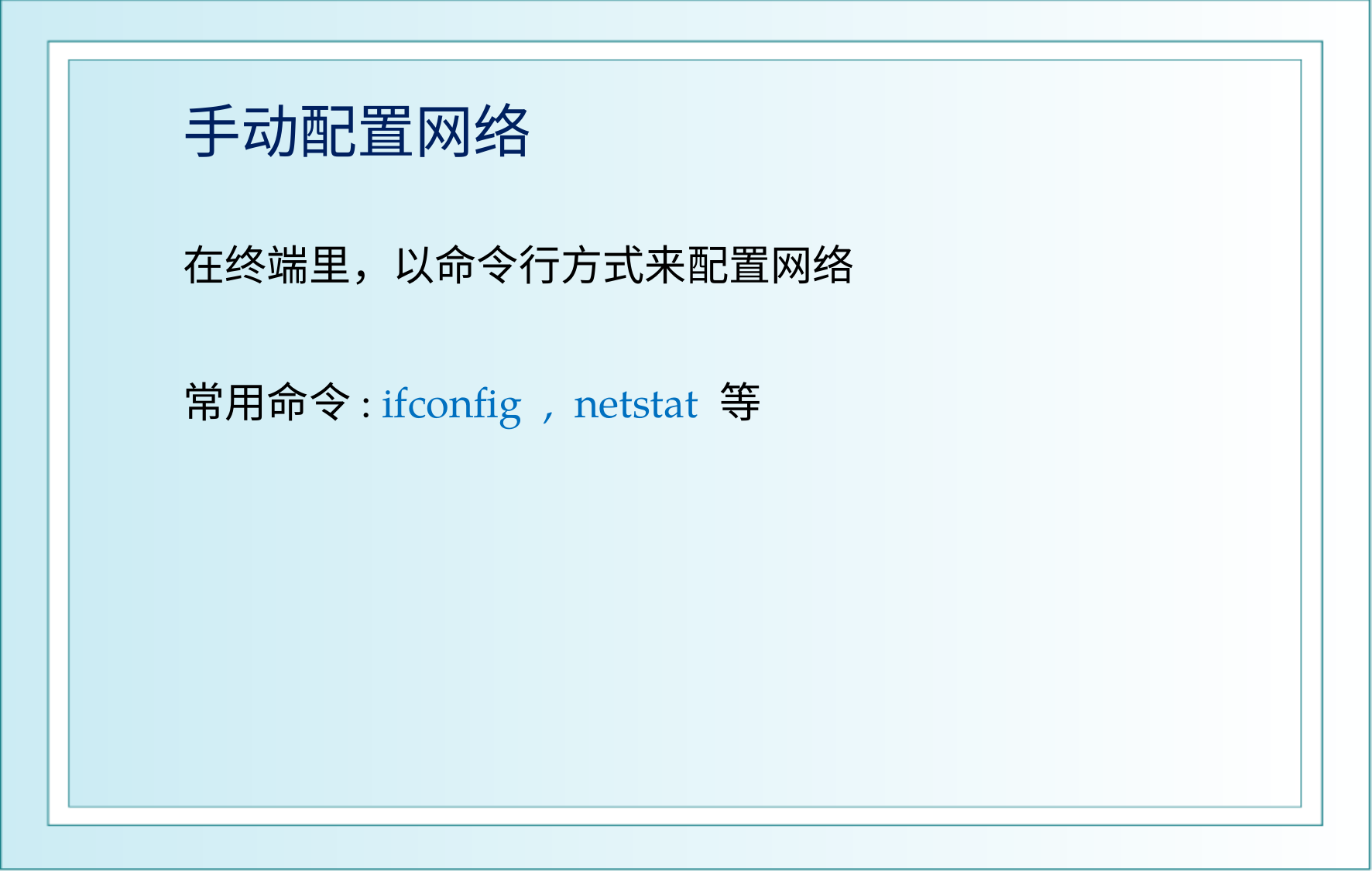

# 手动配置网络
在终端里，以命令行方式来配置网络

常用命令: ifconfig  ,  netstat 等